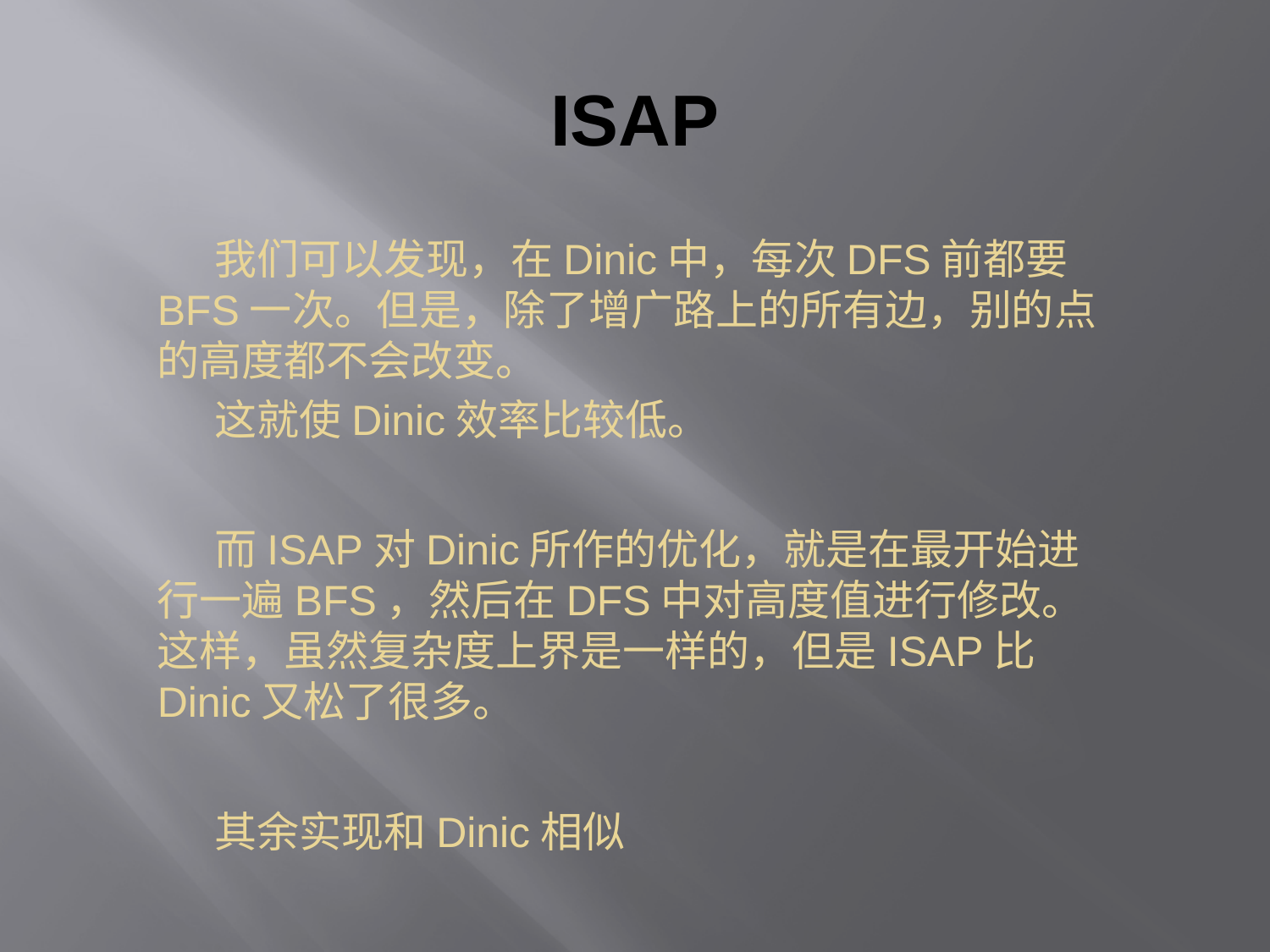

# ISAP
我们可以发现，在Dinic中，每次DFS前都要BFS一次。但是，除了增广路上的所有边，别的点的高度都不会改变。
这就使Dinic效率比较低。
而ISAP对Dinic所作的优化，就是在最开始进行一遍BFS，然后在DFS中对高度值进行修改。这样，虽然复杂度上界是一样的，但是ISAP比Dinic又松了很多。
其余实现和Dinic相似